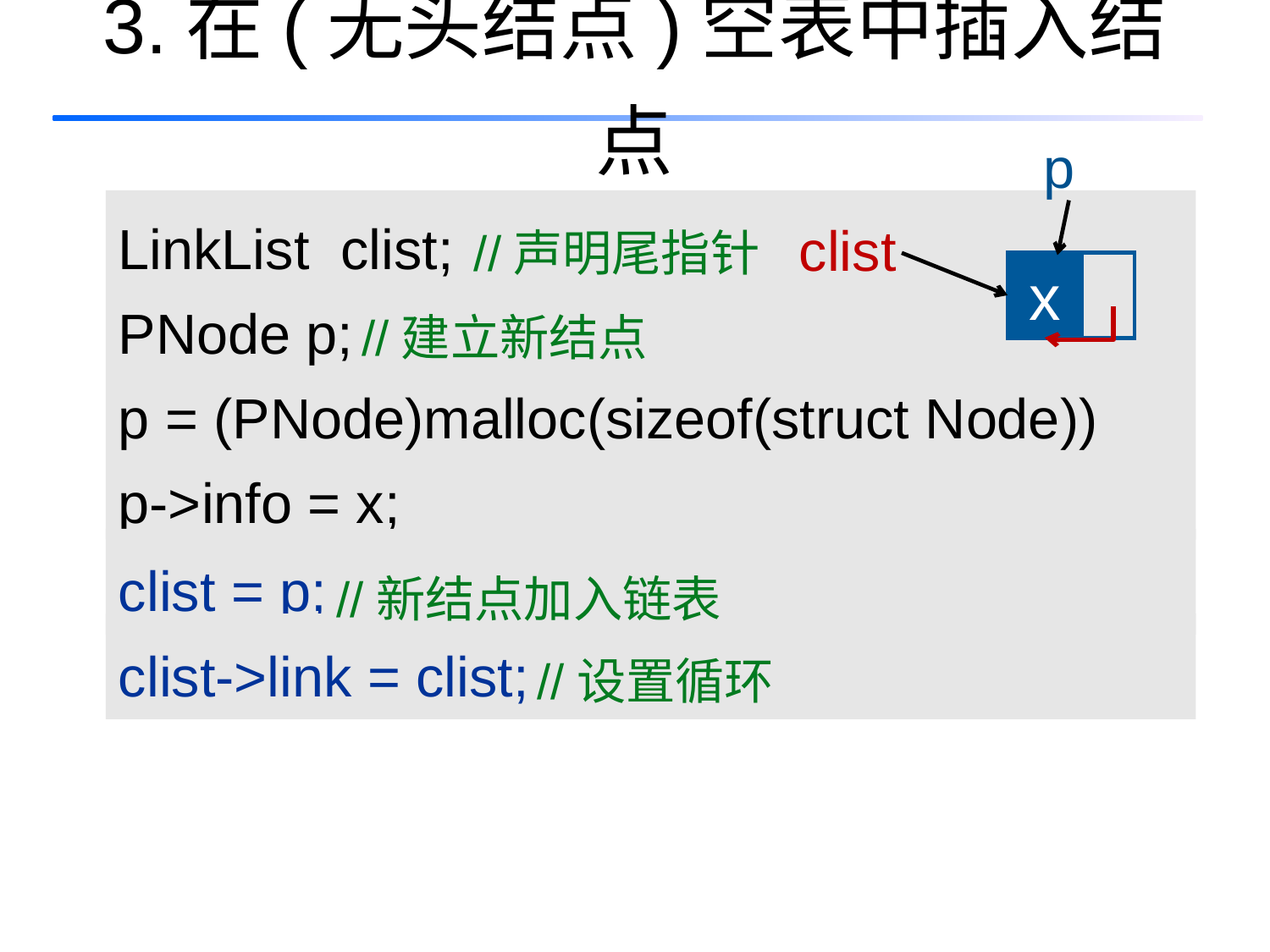

3.在(无头结点)空表中插入结点

p
LinkList  clist;
PNode p;
p = (PNode)malloc(sizeof(struct Node))
p->info = x;
//声明尾指针
clist
x

//建立新结点
clist = p;
//新结点加入链表
clist->link = clist;
//设置循环